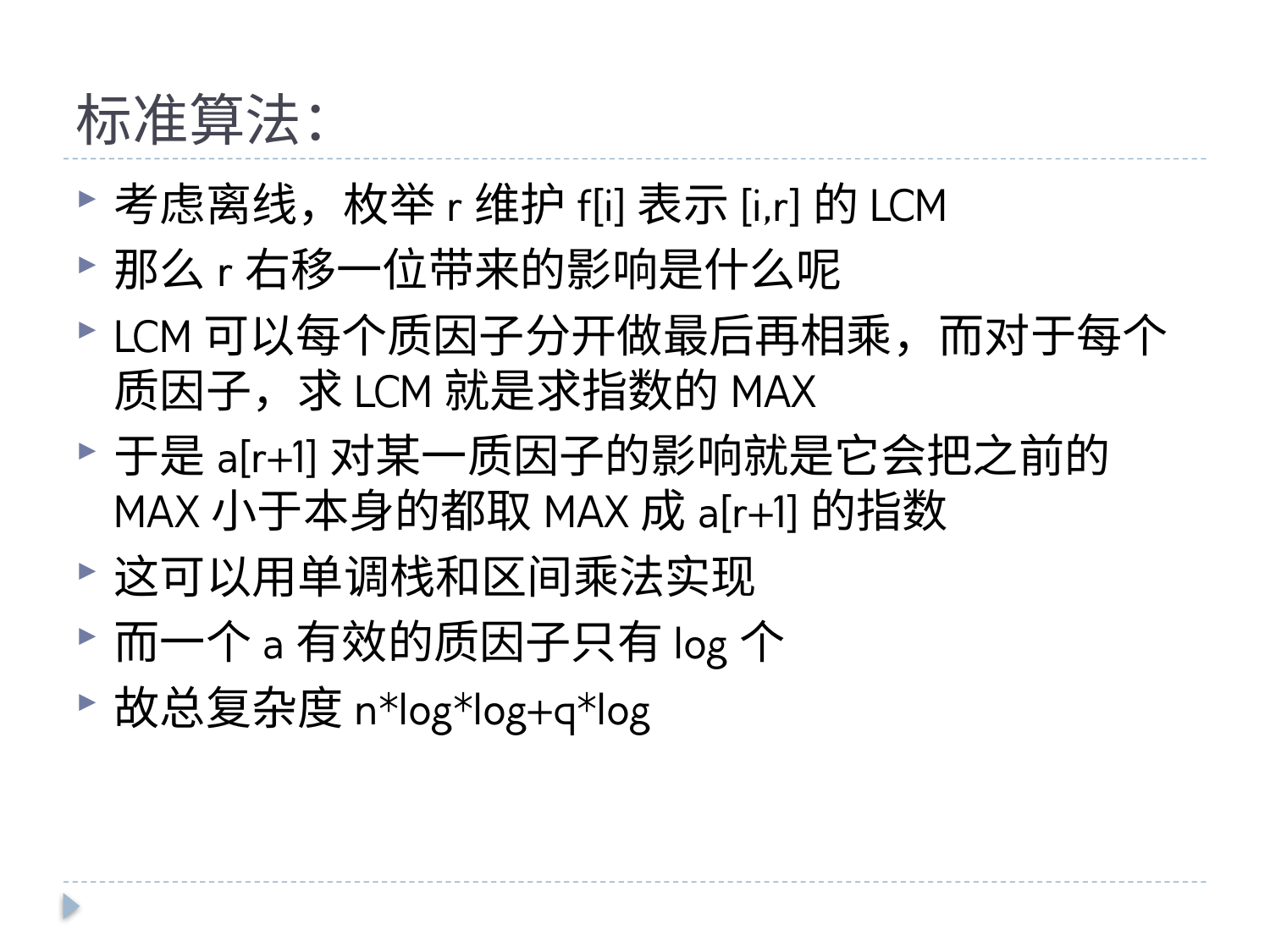

# 标准算法：
考虑离线，枚举r维护f[i]表示[i,r]的LCM
那么r右移一位带来的影响是什么呢
LCM可以每个质因子分开做最后再相乘，而对于每个质因子，求LCM就是求指数的MAX
于是a[r+1]对某一质因子的影响就是它会把之前的MAX小于本身的都取MAX成a[r+1]的指数
这可以用单调栈和区间乘法实现
而一个a有效的质因子只有log个
故总复杂度n*log*log+q*log